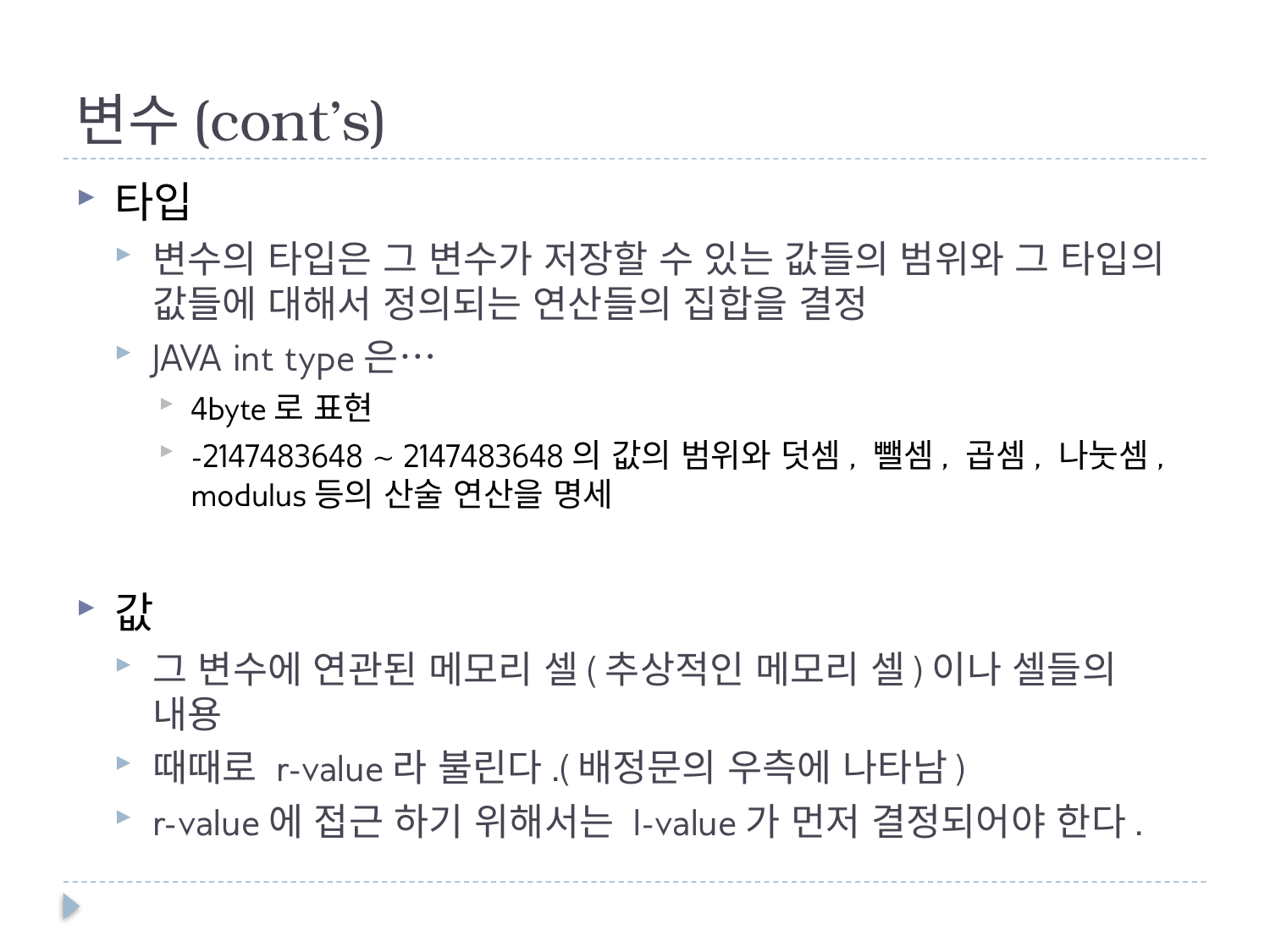

# 변수(cont’s)
타입
변수의 타입은 그 변수가 저장할 수 있는 값들의 범위와 그 타입의 값들에 대해서 정의되는 연산들의 집합을 결정
JAVA int type은…
4byte로 표현
-2147483648 ~ 2147483648의 값의 범위와 덧셈, 뺄셈, 곱셈, 나눗셈, modulus등의 산술 연산을 명세

값
그 변수에 연관된 메모리 셀(추상적인 메모리 셀)이나 셀들의 내용
때때로 r-value라 불린다.(배정문의 우측에 나타남)
r-value에 접근 하기 위해서는 l-value가 먼저 결정되어야 한다.